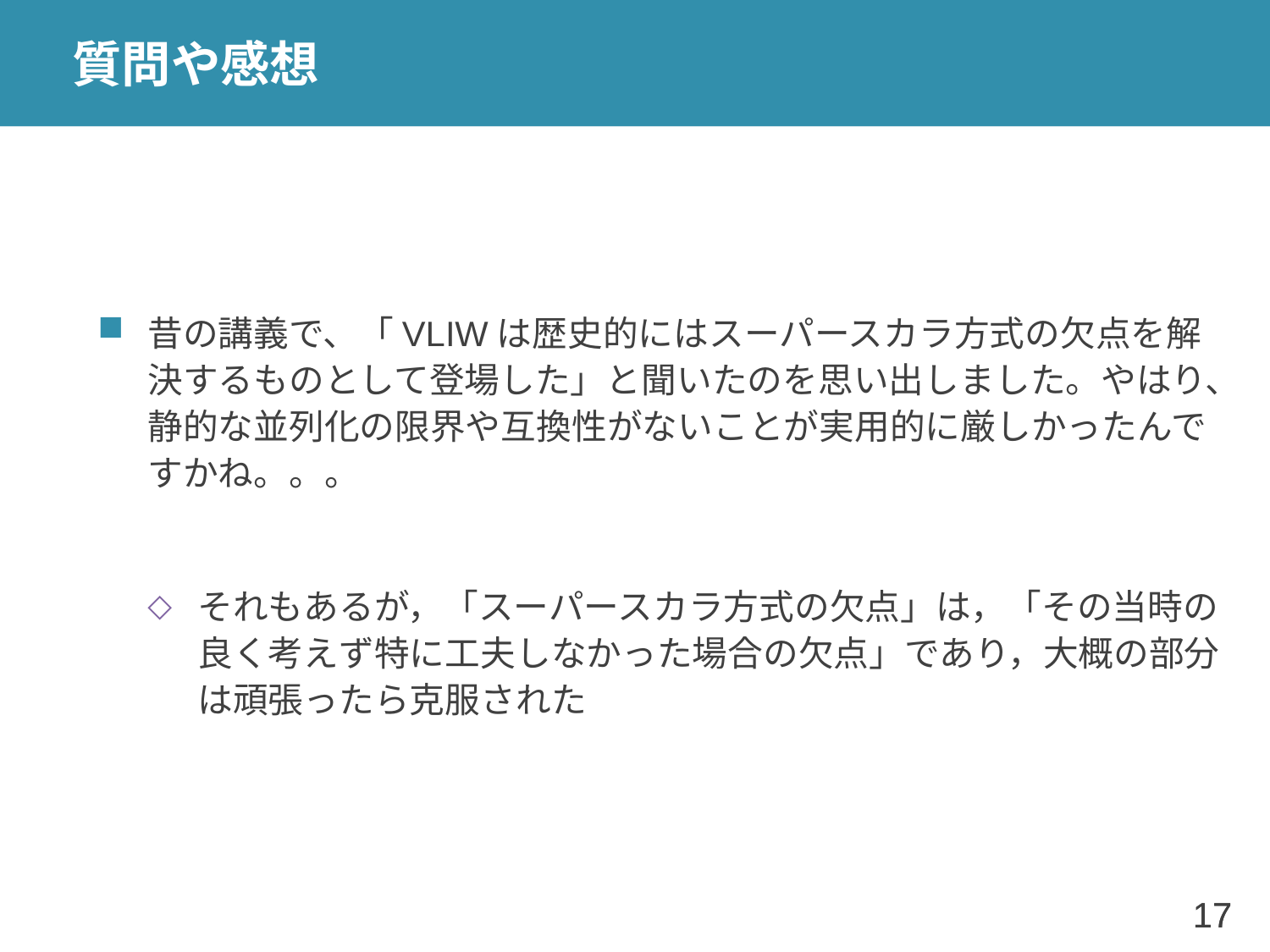

# 質問や感想
昔の講義で、「VLIWは歴史的にはスーパースカラ方式の欠点を解決するものとして登場した」と聞いたのを思い出しました。やはり、静的な並列化の限界や互換性がないことが実用的に厳しかったんですかね。。。

それもあるが，「スーパースカラ方式の欠点」は，「その当時の良く考えず特に工夫しなかった場合の欠点」であり，大概の部分は頑張ったら克服された